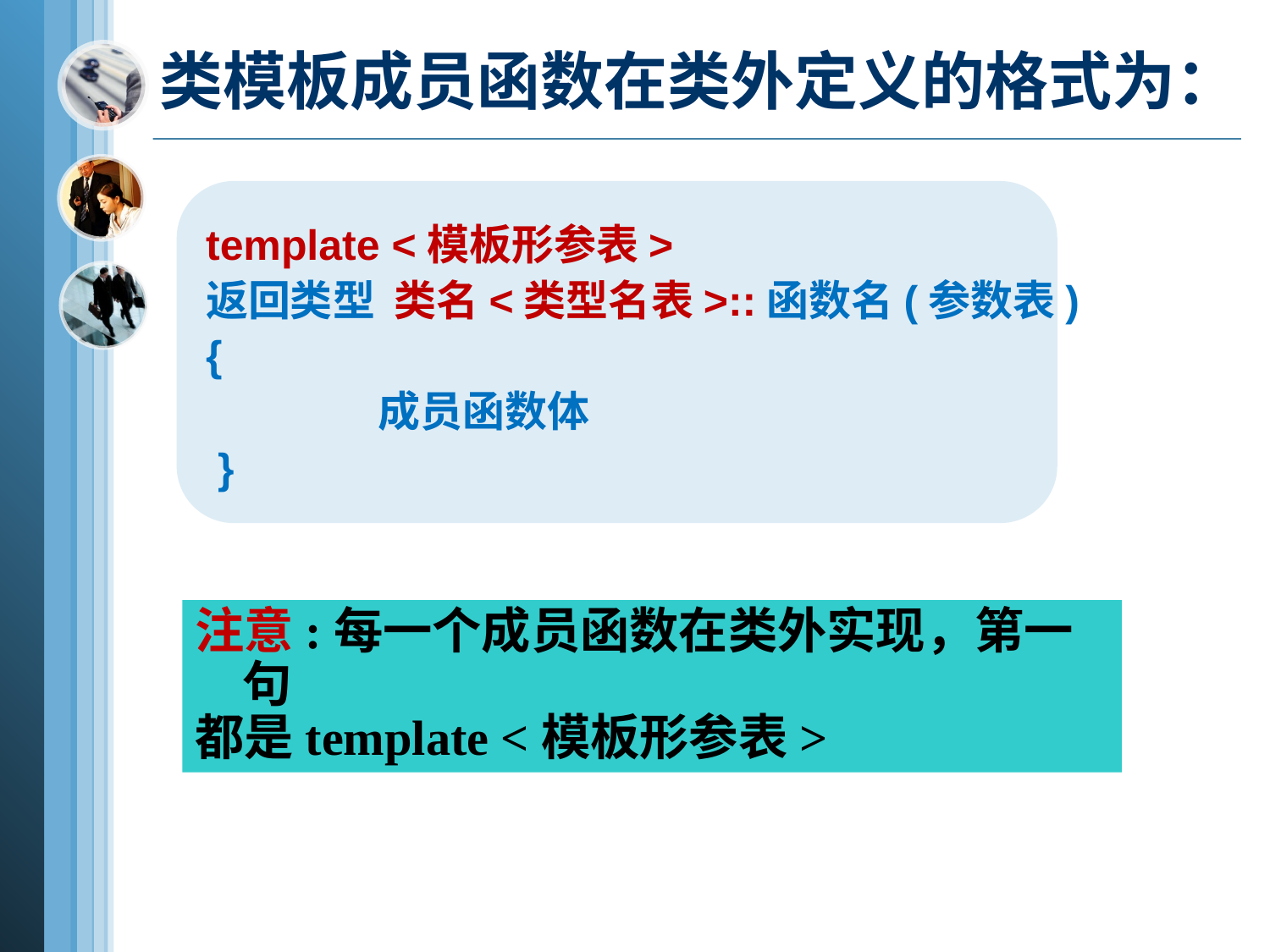

# 类模板成员函数在类外定义的格式为：
template <模板形参表>
返回类型  类名<类型名表>::函数名(参数表)
{
                 成员函数体
 }
注意:每一个成员函数在类外实现，第一句
都是template <模板形参表>